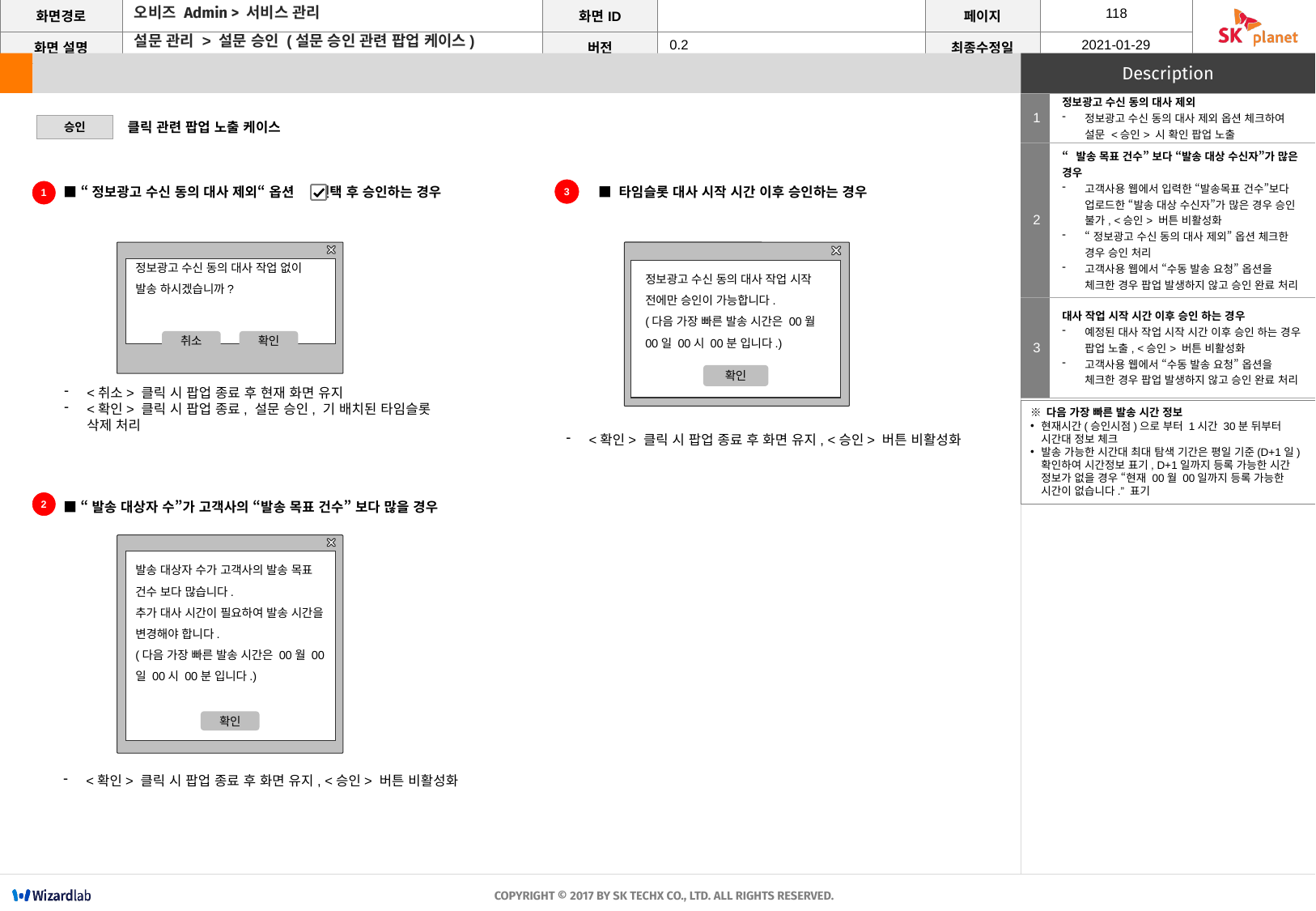

오비즈 Admin > 서비스 관리
설문 관리 > 설문 승인 (설문 승인 관련 팝업 케이스)
| 1 | 정보광고 수신 동의 대사 제외 정보광고 수신 동의 대사 제외 옵션 체크하여 설문 <승인> 시 확인 팝업 노출 |
| --- | --- |
| 2 | “발송 목표 건수” 보다 “발송 대상 수신자”가 많은 경우 고객사용 웹에서 입력한 “발송목표 건수”보다 업로드한 “발송 대상 수신자”가 많은 경우 승인 불가, <승인> 버튼 비활성화 “정보광고 수신 동의 대사 제외” 옵션 체크한 경우 승인 처리 고객사용 웹에서 “수동 발송 요청” 옵션을 체크한 경우 팝업 발생하지 않고 승인 완료 처리 |
| 3 | 대사 작업 시작 시간 이후 승인 하는 경우 예정된 대사 작업 시작 시간 이후 승인 하는 경우 팝업 노출, <승인> 버튼 비활성화 고객사용 웹에서 “수동 발송 요청” 옵션을 체크한 경우 팝업 발생하지 않고 승인 완료 처리 |
클릭 관련 팝업 노출 케이스
승인
■ “정보광고 수신 동의 대사 제외“ 옵션      선택 후 승인하는 경우

■ 타임슬롯 대사 시작 시간 이후 승인하는 경우
3
1

정보광고 수신 동의 대사 작업 시작 전에만 승인이 가능합니다.
(다음 가장 빠른 발송 시간은 00월 00일 00시 00분 입니다.)
확인

정보광고 수신 동의 대사 작업 없이 발송 하시겠습니까?
취소
확인
<취소> 클릭 시 팝업 종료 후 현재 화면 유지
<확인> 클릭 시 팝업 종료, 설문 승인, 기 배치된 타임슬롯 삭제 처리
※ 다음 가장 빠른 발송 시간 정보
현재시간(승인시점)으로 부터 1시간 30분 뒤부터 시간대 정보 체크
발송 가능한 시간대 최대 탐색 기간은 평일 기준(D+1일) 확인하여 시간정보 표기, D+1일까지 등록 가능한 시간 정보가 없을 경우 “현재 00월 00일까지 등록 가능한 시간이 없습니다.” 표기
<확인> 클릭 시 팝업 종료 후 화면 유지, <승인> 버튼 비활성화
2
■ “발송 대상자 수”가 고객사의 “발송 목표 건수” 보다 많을 경우

발송 대상자 수가 고객사의 발송 목표 건수 보다 많습니다.
추가 대사 시간이 필요하여 발송 시간을 변경해야 합니다.
(다음 가장 빠른 발송 시간은 00월 00일 00시 00분 입니다.)
확인
<확인> 클릭 시 팝업 종료 후 화면 유지, <승인> 버튼 비활성화